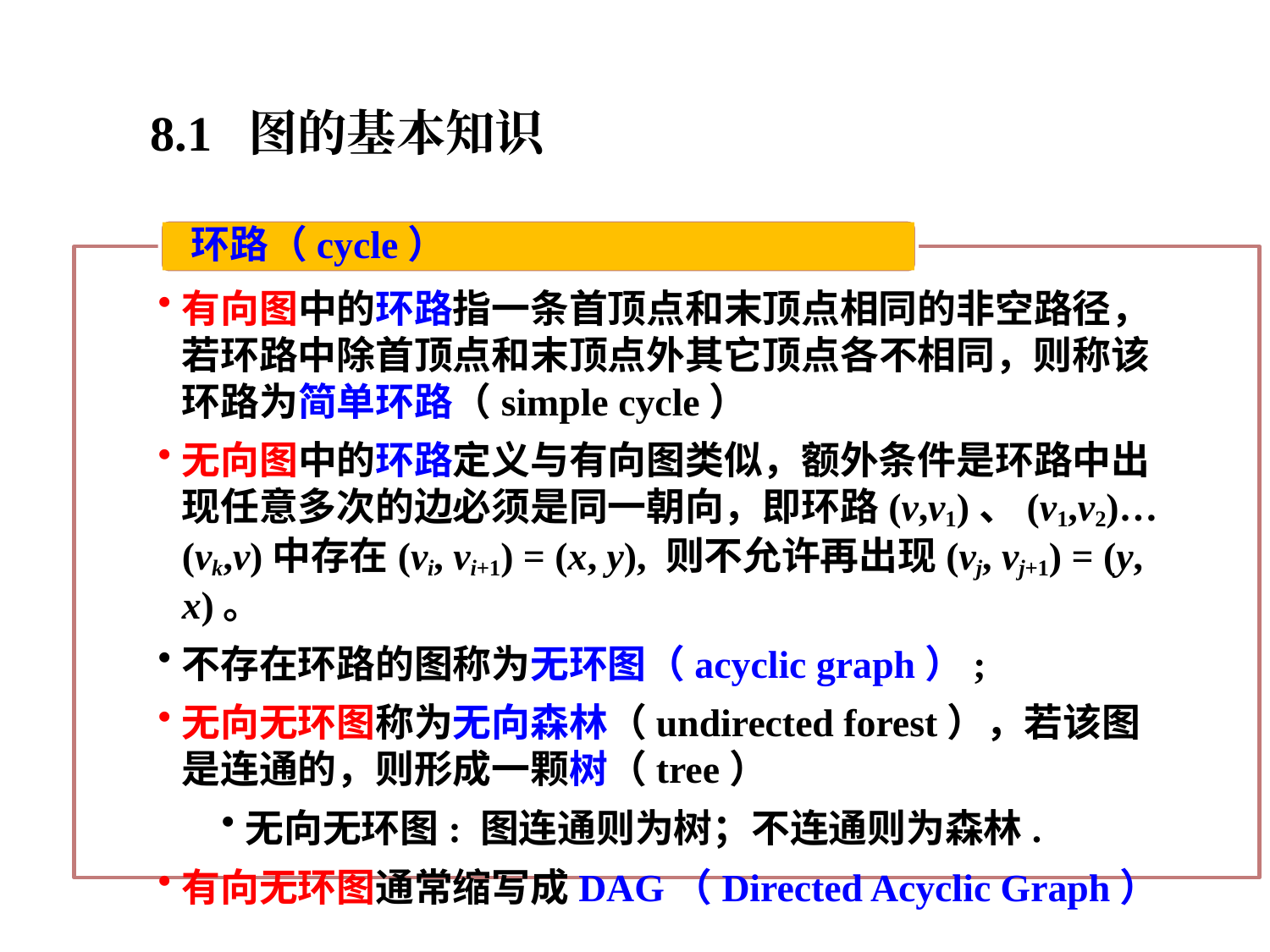

8.1  图的基本知识

环路（cycle）

有向图中的环路指一条首顶点和末顶点相同的非空路径，若环路中除首顶点和末顶点外其它顶点各不相同，则称该环路为简单环路（simple cycle）
无向图中的环路定义与有向图类似，额外条件是环路中出现任意多次的边必须是同一朝向，即环路(v,v1)、(v1,v2)… (vk,v)中存在(vi, vi+1) = (x, y), 则不允许再出现(vj, vj+1) = (y, x)。
不存在环路的图称为无环图（acyclic graph）;
无向无环图称为无向森林（undirected forest），若该图是连通的，则形成一颗树（tree）
无向无环图: 图连通则为树；不连通则为森林.
有向无环图通常缩写成DAG（Directed Acyclic Graph）